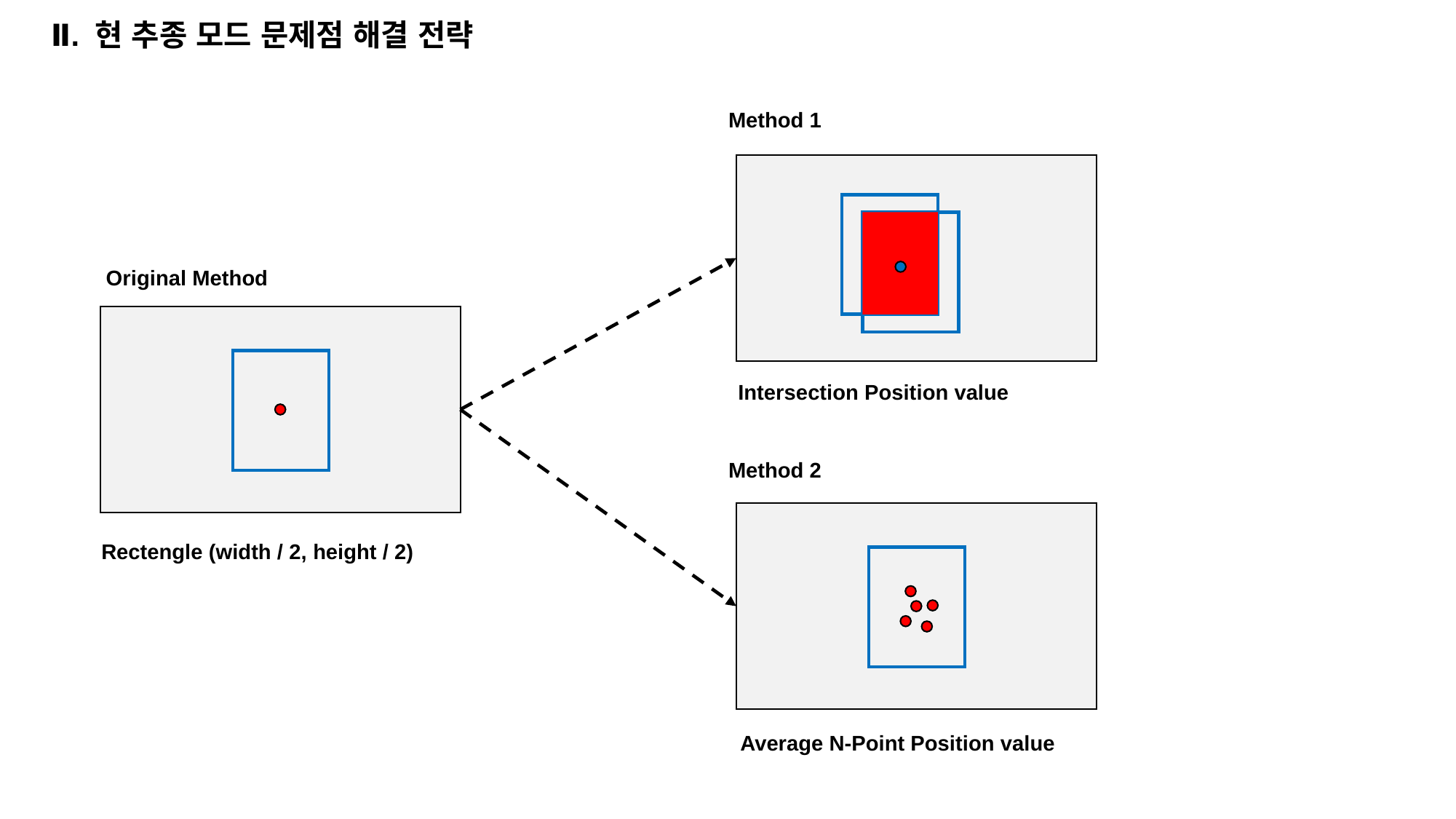

Ⅱ. 현 추종 모드 문제점 해결 전략
Method 1

Intersection Position value
Original Method

Method 2

Rectengle (width / 2, height / 2)

Average N-Point Position value